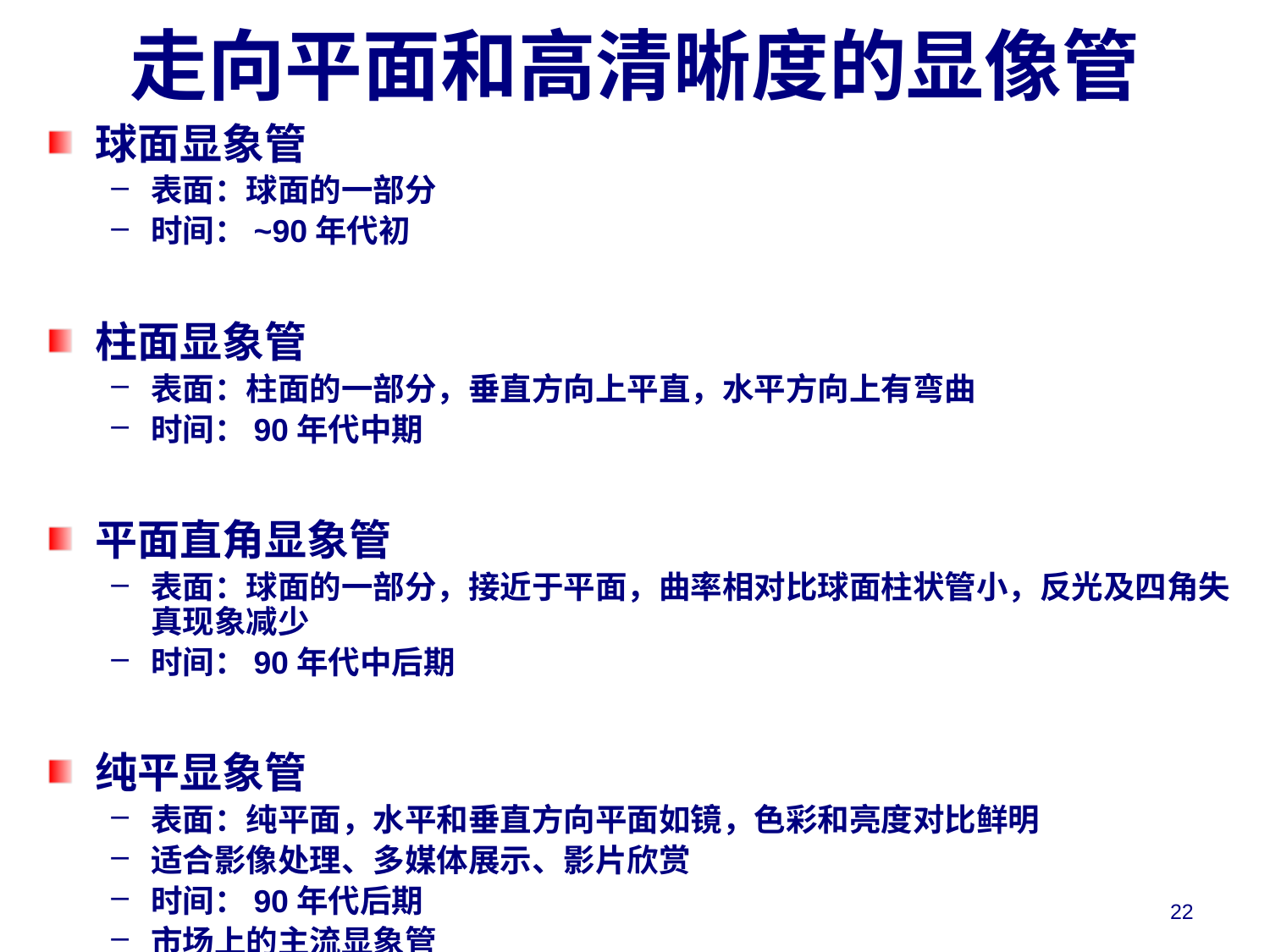

# 走向平面和高清晰度的显像管
球面显象管
表面：球面的一部分
时间：~90年代初

柱面显象管
表面：柱面的一部分，垂直方向上平直，水平方向上有弯曲
时间：90年代中期

平面直角显象管
表面：球面的一部分，接近于平面，曲率相对比球面柱状管小，反光及四角失真现象减少
时间：90年代中后期

纯平显象管
表面：纯平面，水平和垂直方向平面如镜，色彩和亮度对比鲜明
适合影像处理、多媒体展示、影片欣赏
时间：90年代后期
市场上的主流显象管
22